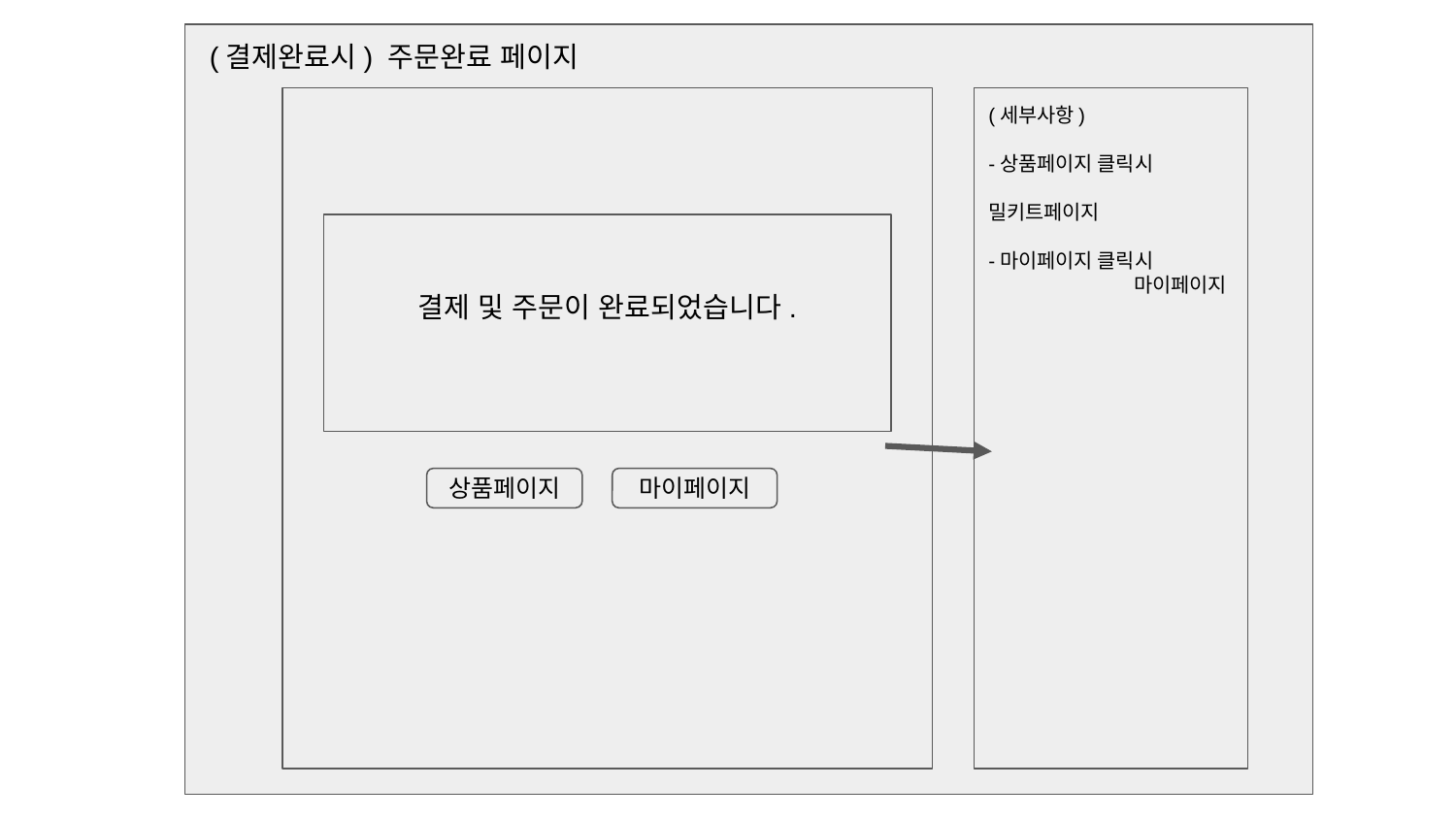

(결제완료시) 주문완료 페이지

(세부사항)

-상품페이지 클릭시
	밀키트페이지

-마이페이지 클릭시
	마이페이지

결제 및 주문이 완료되었습니다.

상품페이지
마이페이지